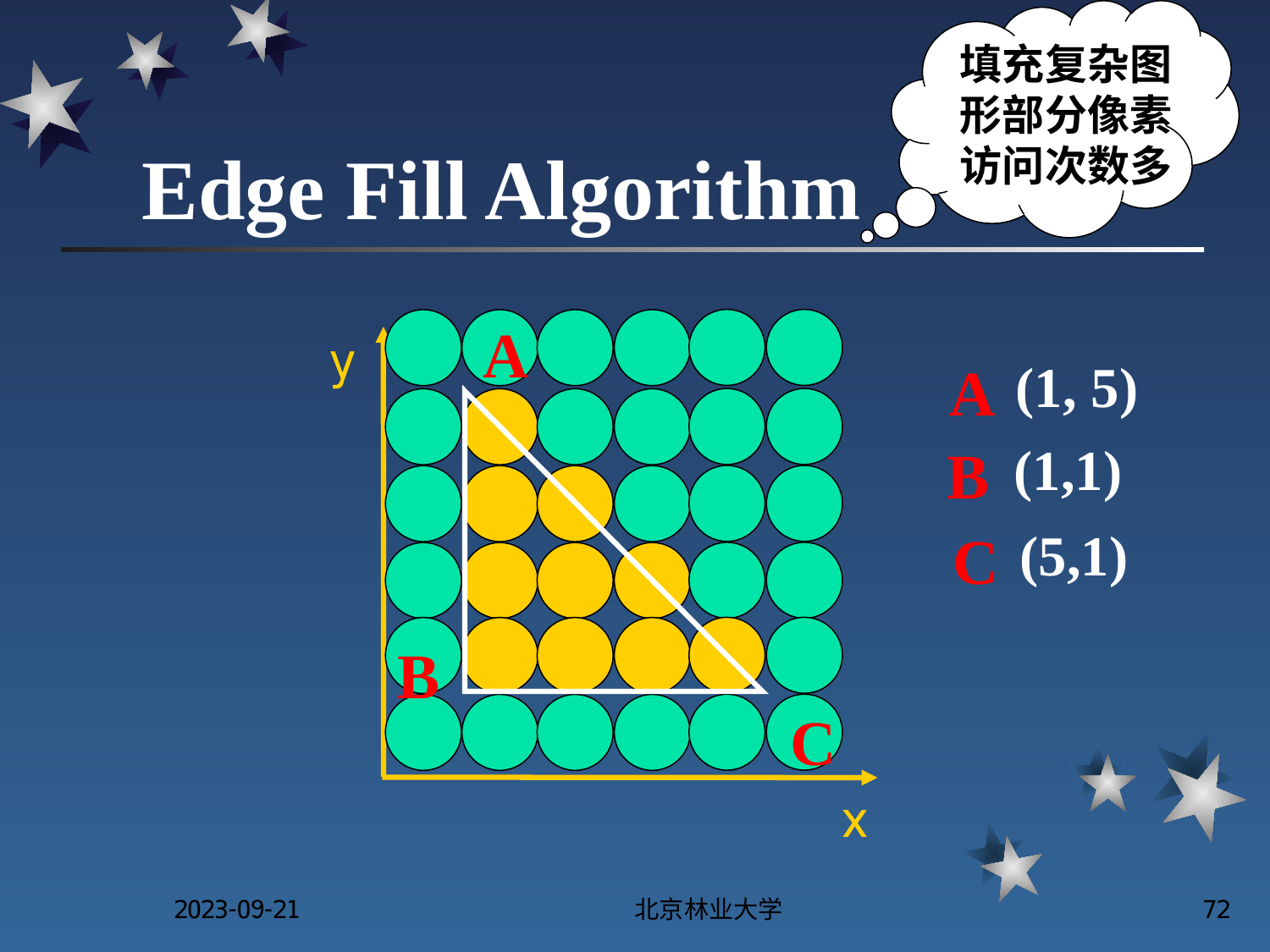

填充复杂图形部分像素访问次数多
# Edge Fill Algorithm
A

y

x
(1, 5)
A

(1,1)
B

(5,1)
C

B

C
2023-09-21
北京林业大学
72